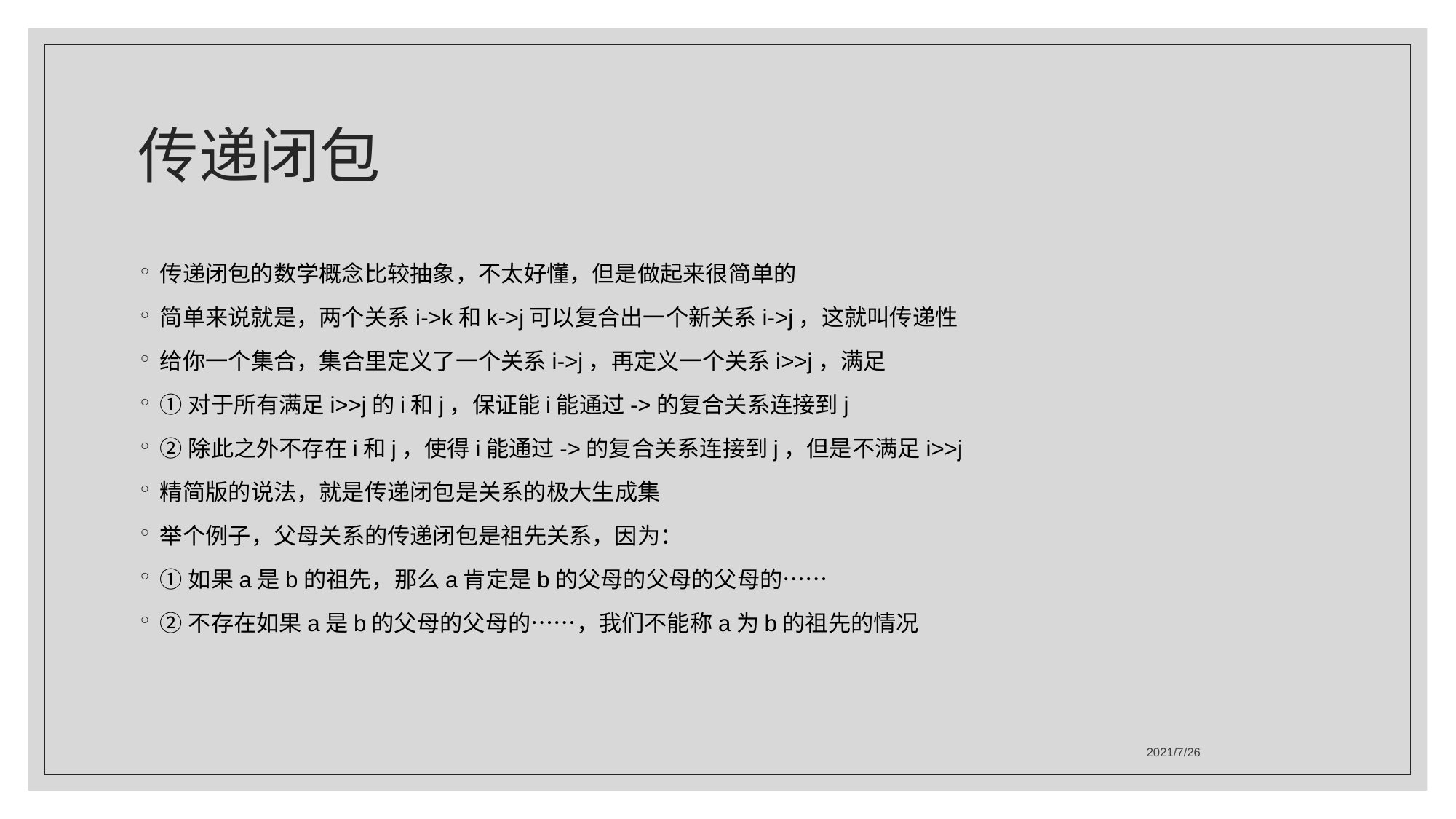

# 传递闭包
传递闭包的数学概念比较抽象，不太好懂，但是做起来很简单的
简单来说就是，两个关系i->k和k->j可以复合出一个新关系i->j，这就叫传递性
给你一个集合，集合里定义了一个关系i->j，再定义一个关系i>>j，满足
①对于所有满足i>>j的i和j，保证能i能通过->的复合关系连接到j
②除此之外不存在i和j，使得i能通过->的复合关系连接到j，但是不满足i>>j
精简版的说法，就是传递闭包是关系的极大生成集
举个例子，父母关系的传递闭包是祖先关系，因为：
①如果a是b的祖先，那么a肯定是b的父母的父母的父母的……
②不存在如果a是b的父母的父母的……，我们不能称a为b的祖先的情况
2021/7/26